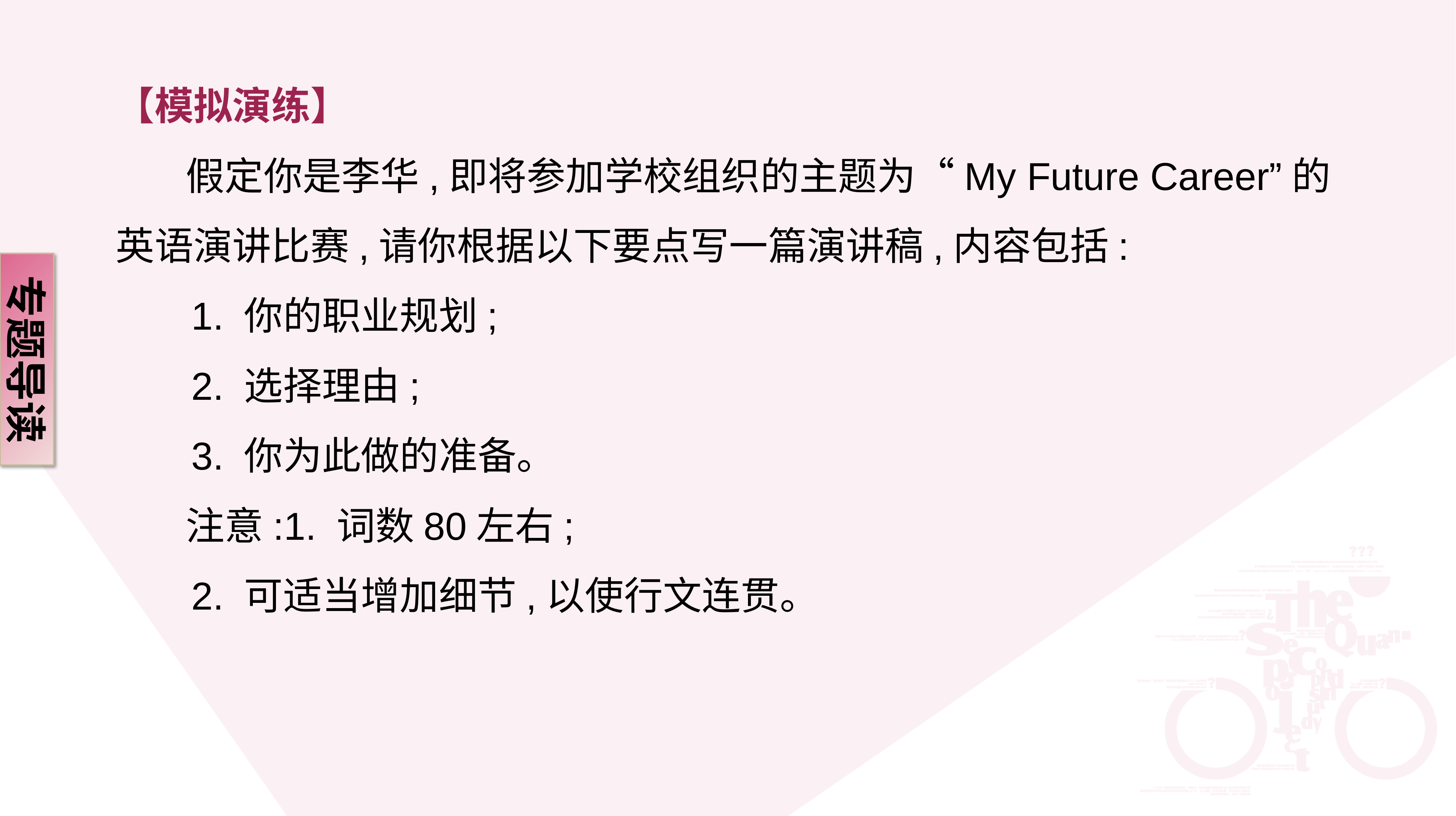

【模拟演练】
       假定你是李华,即将参加学校组织的主题为“My Future Career”的英语演讲比赛,请你根据以下要点写一篇演讲稿,内容包括:
       1. 你的职业规划;
       2. 选择理由;
       3. 你为此做的准备。
       注意:1. 词数80左右;
       2. 可适当增加细节,以使行文连贯。
专题导读